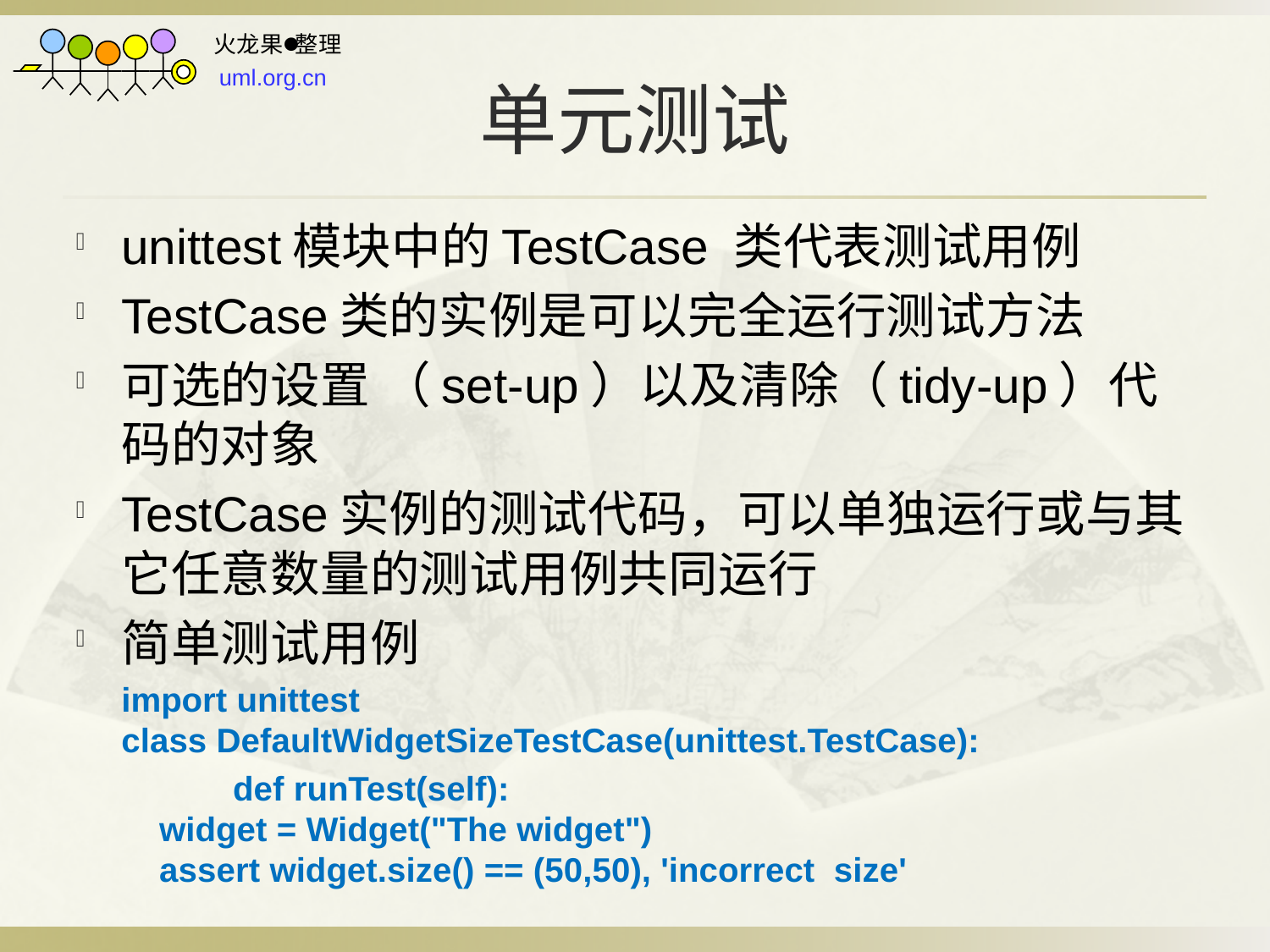

# 单元测试
unittest模块中的TestCase 类代表测试用例
TestCase类的实例是可以完全运行测试方法
可选的设置 （set-up）以及清除（tidy-up）代码的对象
TestCase实例的测试代码，可以单独运行或与其它任意数量的测试用例共同运行
简单测试用例
	import unittest
class DefaultWidgetSizeTestCase(unittest.TestCase):
	 	def runTest(self):
	    widget = Widget("The widget")
	    assert widget.size() == (50,50), 'incorrect  size'